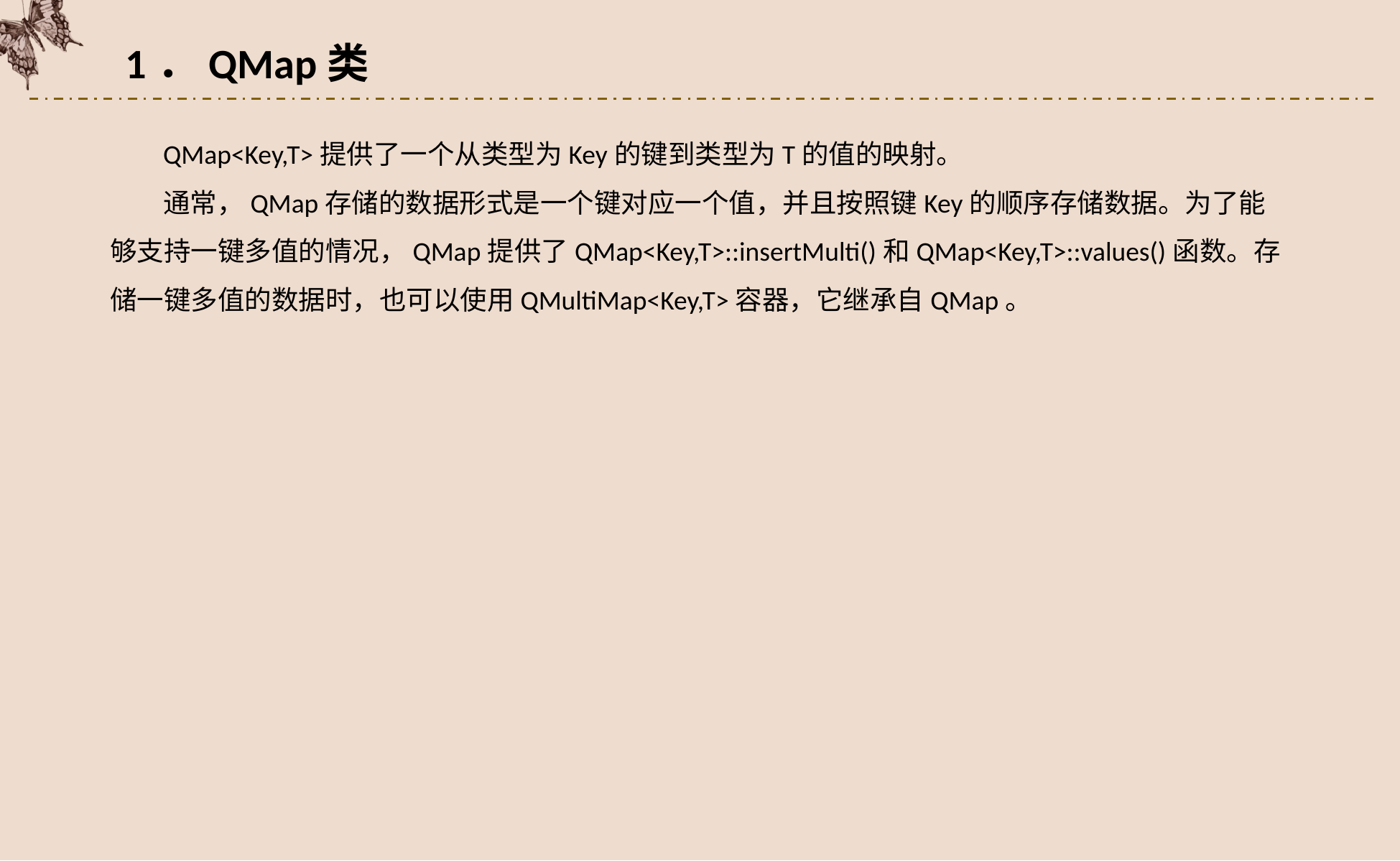

1．QMap类
QMap<Key,T>提供了一个从类型为Key的键到类型为T的值的映射。
通常，QMap存储的数据形式是一个键对应一个值，并且按照键Key的顺序存储数据。为了能够支持一键多值的情况，QMap提供了QMap<Key,T>::insertMulti()和QMap<Key,T>::values()函数。存储一键多值的数据时，也可以使用QMultiMap<Key,T>容器，它继承自QMap。